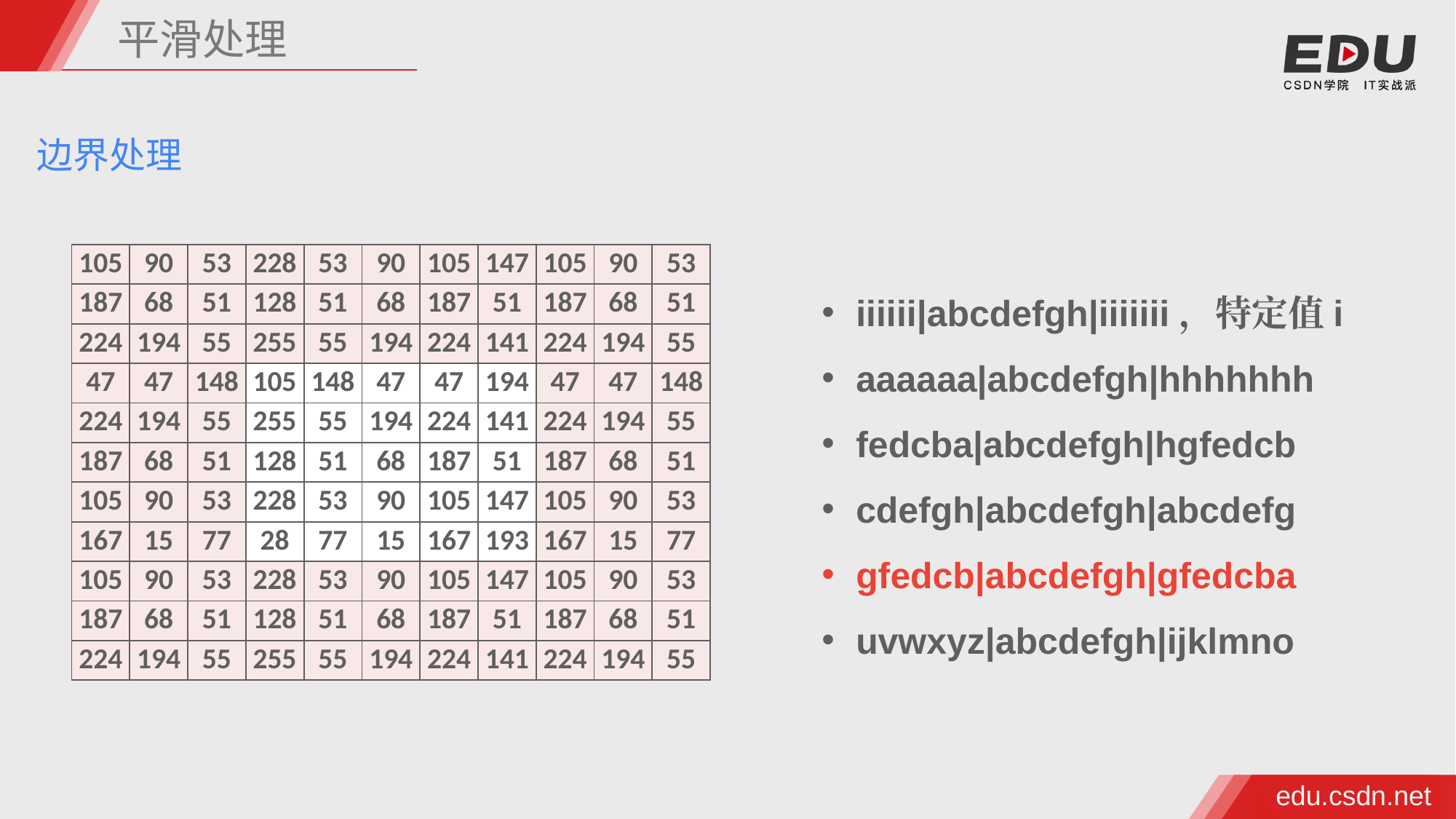

平滑处理

边界处理
| 105 | 90 | 53 | 228 | 53 | 90 | 105 | 147 | 105 | 90 | 53 |
| --- | --- | --- | --- | --- | --- | --- | --- | --- | --- | --- |
| 187 | 68 | 51 | 128 | 51 | 68 | 187 | 51 | 187 | 68 | 51 |
| 224 | 194 | 55 | 255 | 55 | 194 | 224 | 141 | 224 | 194 | 55 |
| 47 | 47 | 148 | 105 | 148 | 47 | 47 | 194 | 47 | 47 | 148 |
| 224 | 194 | 55 | 255 | 55 | 194 | 224 | 141 | 224 | 194 | 55 |
| 187 | 68 | 51 | 128 | 51 | 68 | 187 | 51 | 187 | 68 | 51 |
| 105 | 90 | 53 | 228 | 53 | 90 | 105 | 147 | 105 | 90 | 53 |
| 167 | 15 | 77 | 28 | 77 | 15 | 167 | 193 | 167 | 15 | 77 |
| 105 | 90 | 53 | 228 | 53 | 90 | 105 | 147 | 105 | 90 | 53 |
| 187 | 68 | 51 | 128 | 51 | 68 | 187 | 51 | 187 | 68 | 51 |
| 224 | 194 | 55 | 255 | 55 | 194 | 224 | 141 | 224 | 194 | 55 |
iiiiii|abcdefgh|iiiiiii，特定值i
aaaaaa|abcdefgh|hhhhhhh
fedcba|abcdefgh|hgfedcb
cdefgh|abcdefgh|abcdefg
gfedcb|abcdefgh|gfedcba
uvwxyz|abcdefgh|ijklmno